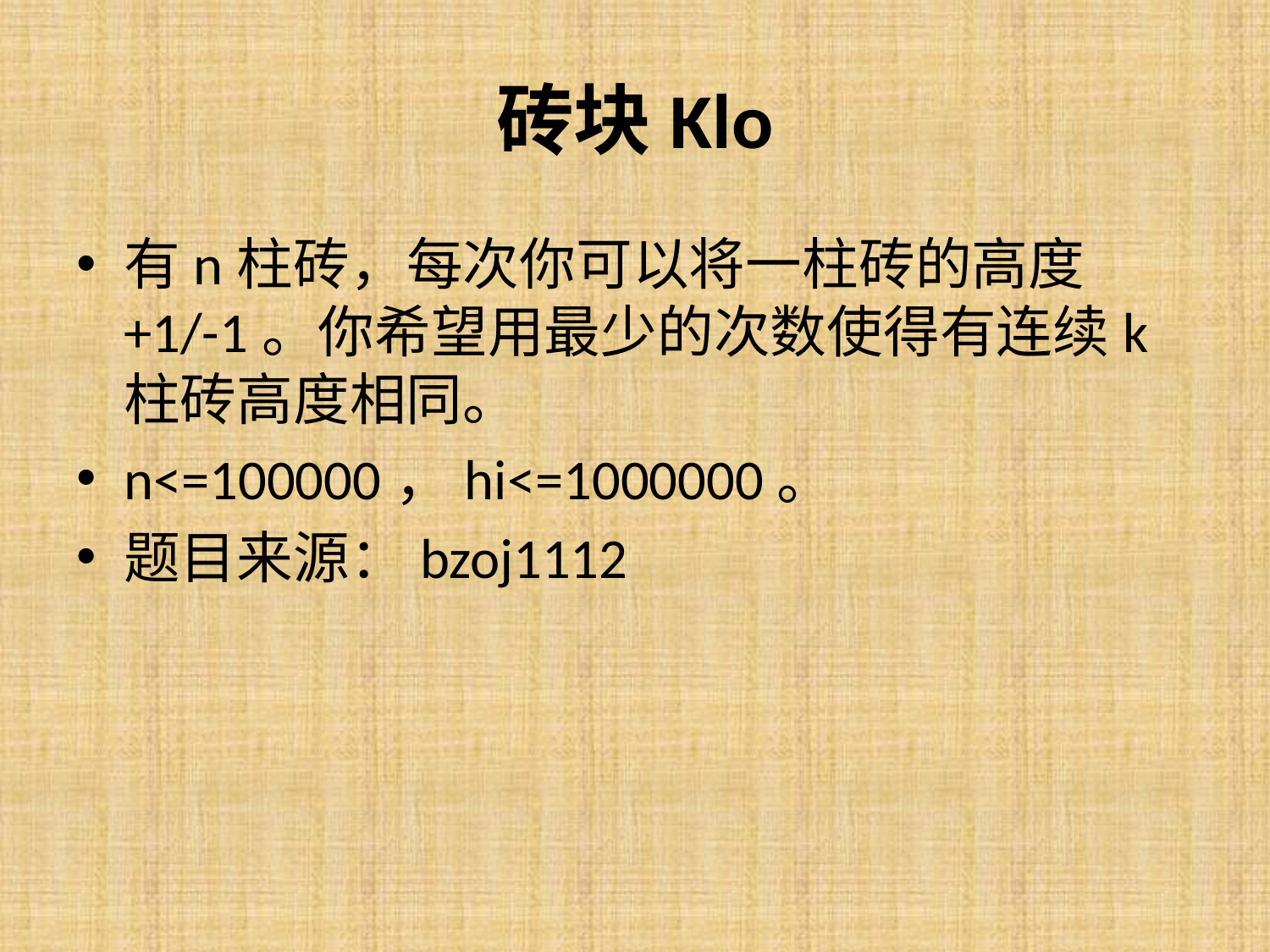

# 砖块Klo
有n柱砖，每次你可以将一柱砖的高度+1/-1。你希望用最少的次数使得有连续k柱砖高度相同。
n<=100000，hi<=1000000。
题目来源：bzoj1112